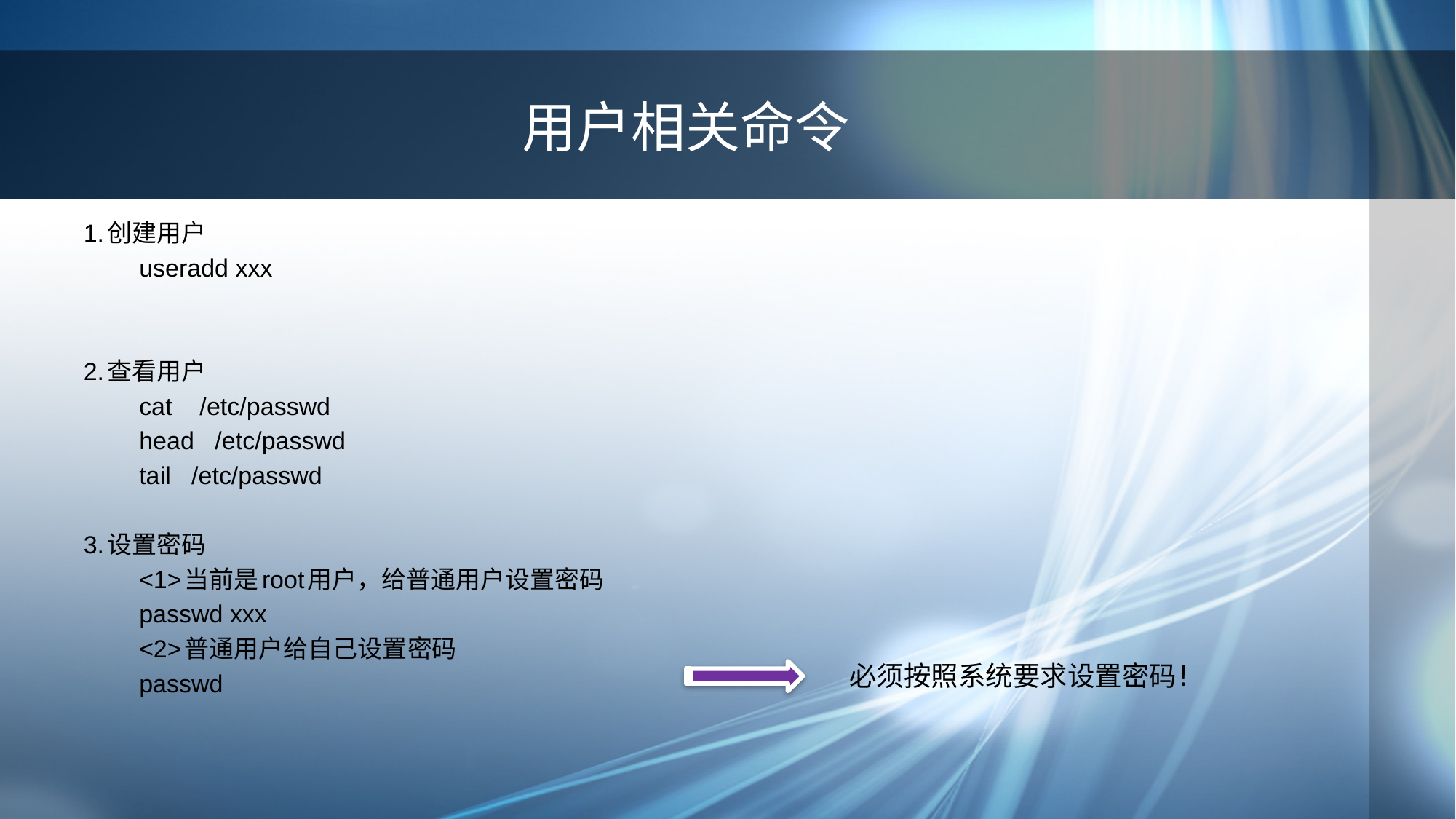

# 用户相关命令
1.创建用户
		useradd xxx

2.查看用户
		cat    /etc/passwd
		head   /etc/passwd
		tail   /etc/passwd

3.设置密码
		<1>当前是root用户，给普通用户设置密码
			passwd xxx
		<2>普通用户给自己设置密码
			passwd

必须按照系统要求设置密码！